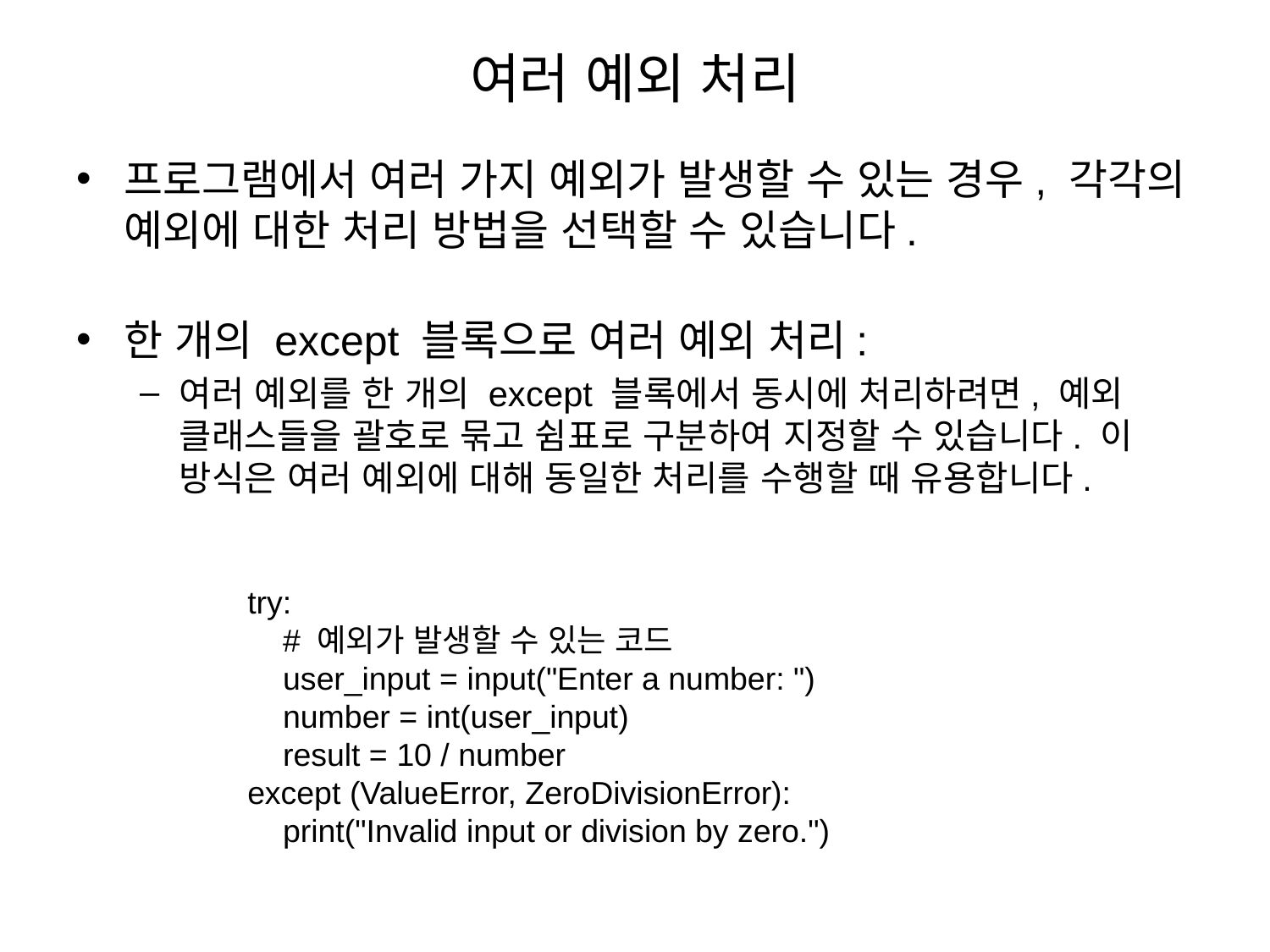

# 여러 예외 처리
프로그램에서 여러 가지 예외가 발생할 수 있는 경우, 각각의 예외에 대한 처리 방법을 선택할 수 있습니다.
한 개의 except 블록으로 여러 예외 처리:
여러 예외를 한 개의 except 블록에서 동시에 처리하려면, 예외 클래스들을 괄호로 묶고 쉼표로 구분하여 지정할 수 있습니다. 이 방식은 여러 예외에 대해 동일한 처리를 수행할 때 유용합니다.

try:
    # 예외가 발생할 수 있는 코드
    user_input = input("Enter a number: ")
    number = int(user_input)
    result = 10 / number
except (ValueError, ZeroDivisionError):
    print("Invalid input or division by zero.")